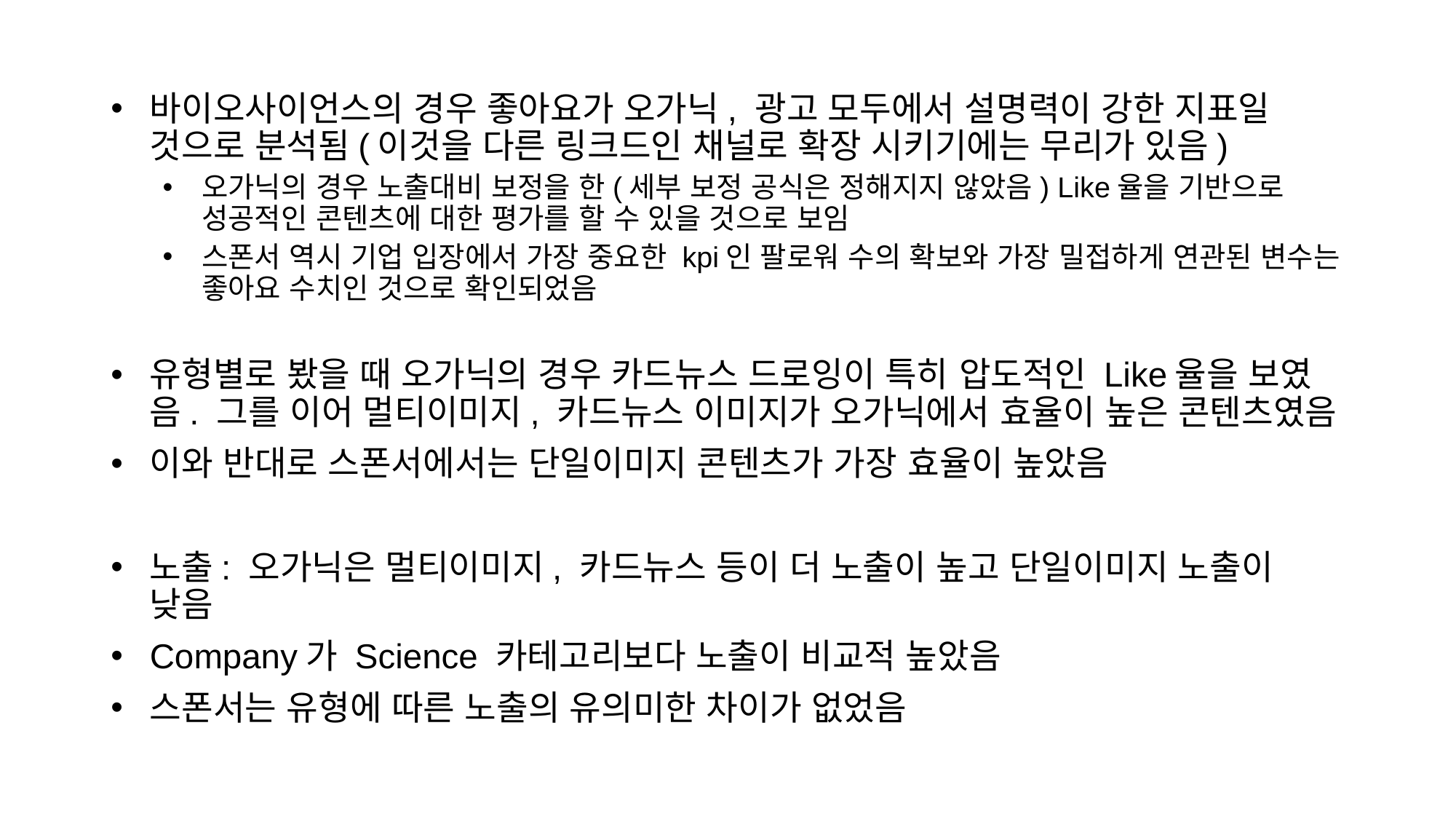

바이오사이언스의 경우 좋아요가 오가닉, 광고 모두에서 설명력이 강한 지표일 것으로 분석됨(이것을 다른 링크드인 채널로 확장 시키기에는 무리가 있음)
오가닉의 경우 노출대비 보정을 한(세부 보정 공식은 정해지지 않았음) Like율을 기반으로 성공적인 콘텐츠에 대한 평가를 할 수 있을 것으로 보임
스폰서 역시 기업 입장에서 가장 중요한 kpi인 팔로워 수의 확보와 가장 밀접하게 연관된 변수는 좋아요 수치인 것으로 확인되었음

유형별로 봤을 때 오가닉의 경우 카드뉴스 드로잉이 특히 압도적인 Like율을 보였음. 그를 이어 멀티이미지, 카드뉴스 이미지가 오가닉에서 효율이 높은 콘텐츠였음
이와 반대로 스폰서에서는 단일이미지 콘텐츠가 가장 효율이 높았음

노출: 오가닉은 멀티이미지, 카드뉴스 등이 더 노출이 높고 단일이미지 노출이 낮음
Company가 Science 카테고리보다 노출이 비교적 높았음
스폰서는 유형에 따른 노출의 유의미한 차이가 없었음